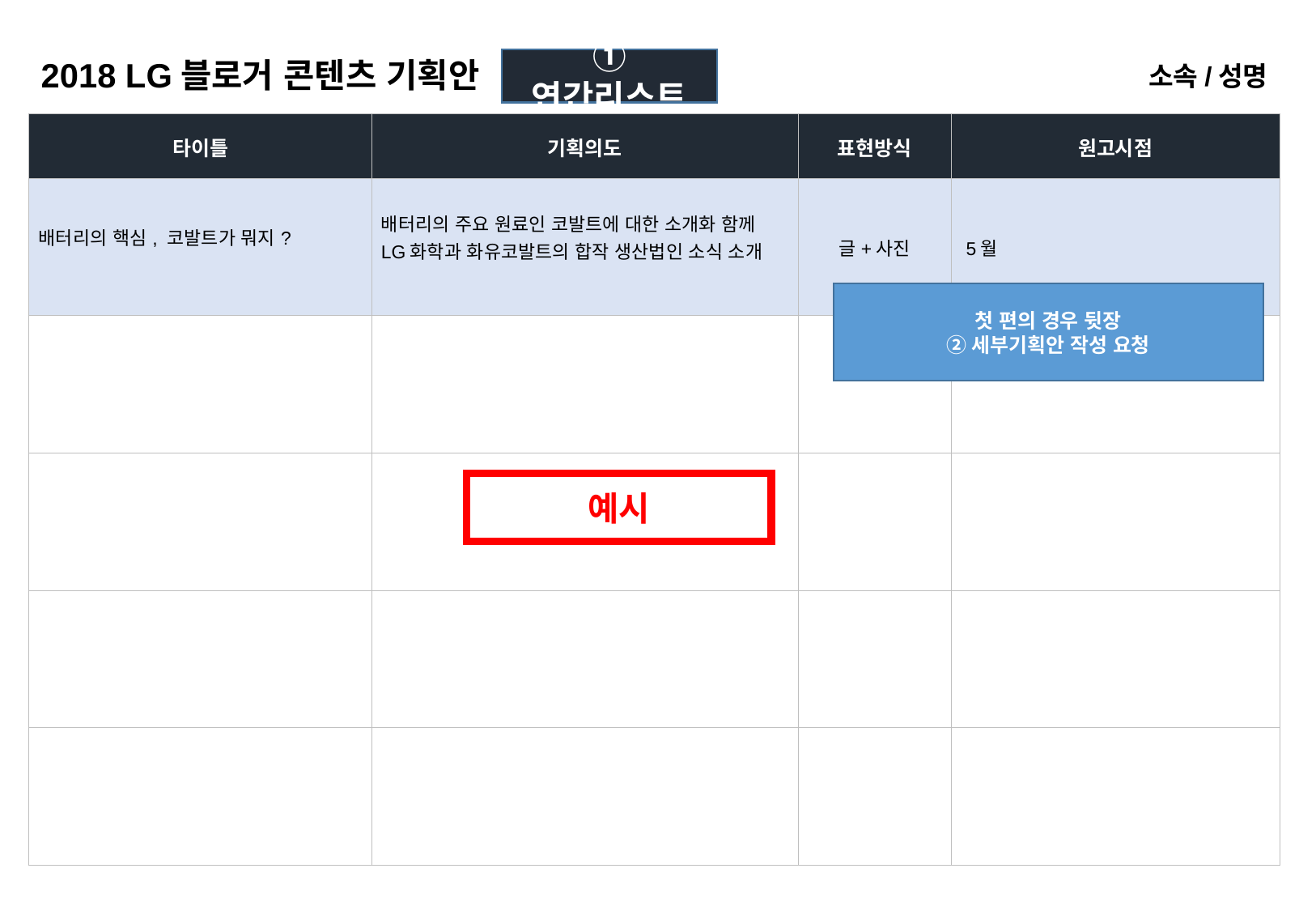

2018 LG블로거 콘텐츠 기획안
① 연간리스트
소속/성명
| 타이틀 | 기획의도 | 표현방식 | 원고시점 |
| --- | --- | --- | --- |
| 배터리의 핵심, 코발트가 뭐지? | 배터리의 주요 원료인 코발트에 대한 소개화 함께 LG화학과 화유코발트의 합작 생산법인 소식 소개 | 글+사진 | 5월 |
|  |  |  |  |
|  |  |  |  |
|  |  |  |  |
|  |  |  |  |
첫 편의 경우 뒷장
②세부기획안 작성 요청
예시